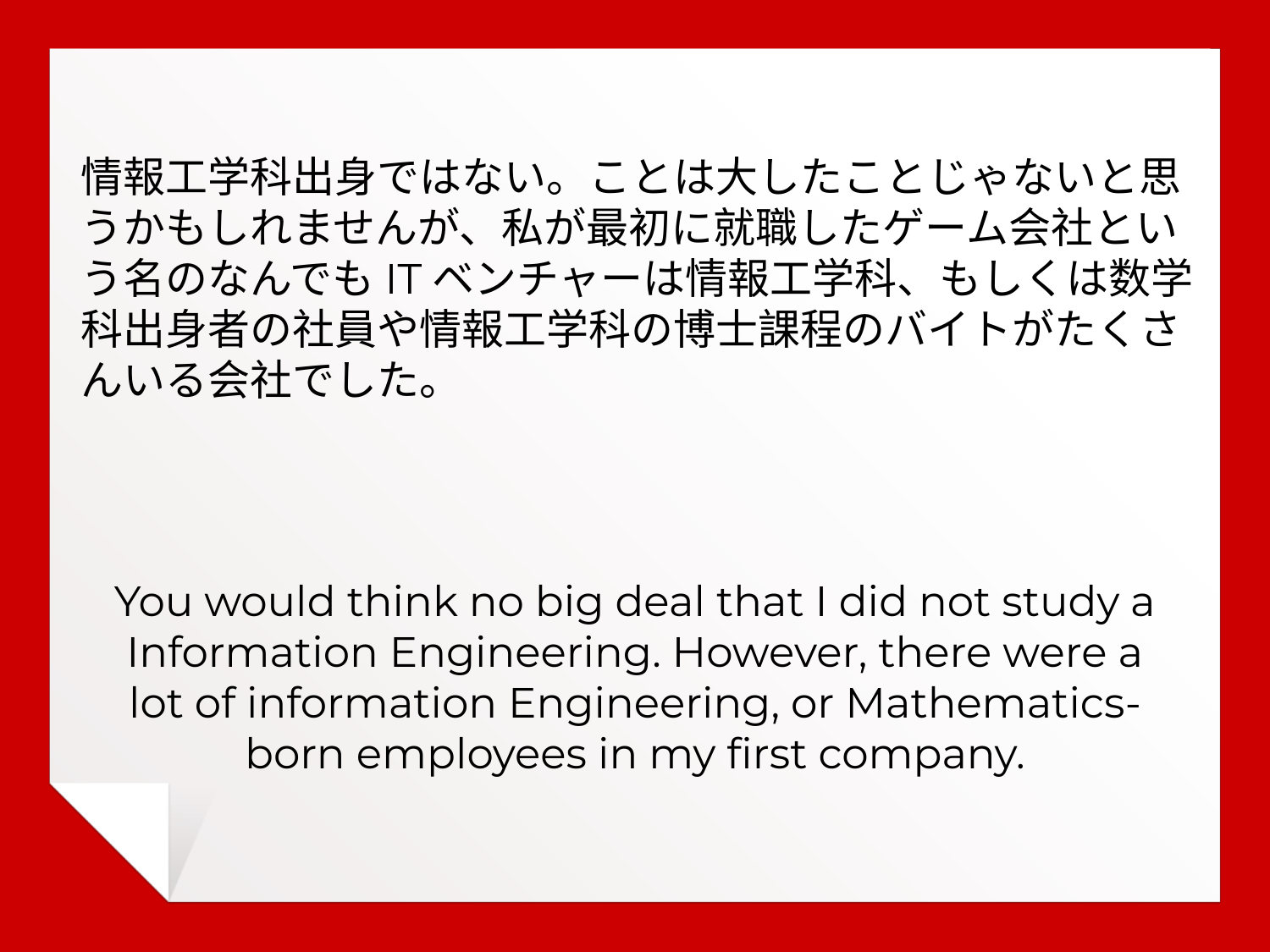

情報工学科出身ではない。ことは大したことじゃないと思うかもしれませんが、私が最初に就職したゲーム会社という名のなんでもITベンチャーは情報工学科、もしくは数学科出身者の社員や情報工学科の博士課程のバイトがたくさんいる会社でした。
You would think no big deal that I did not study a Information Engineering. However, there were a lot of information Engineering, or Mathematics-born employees in my first company.